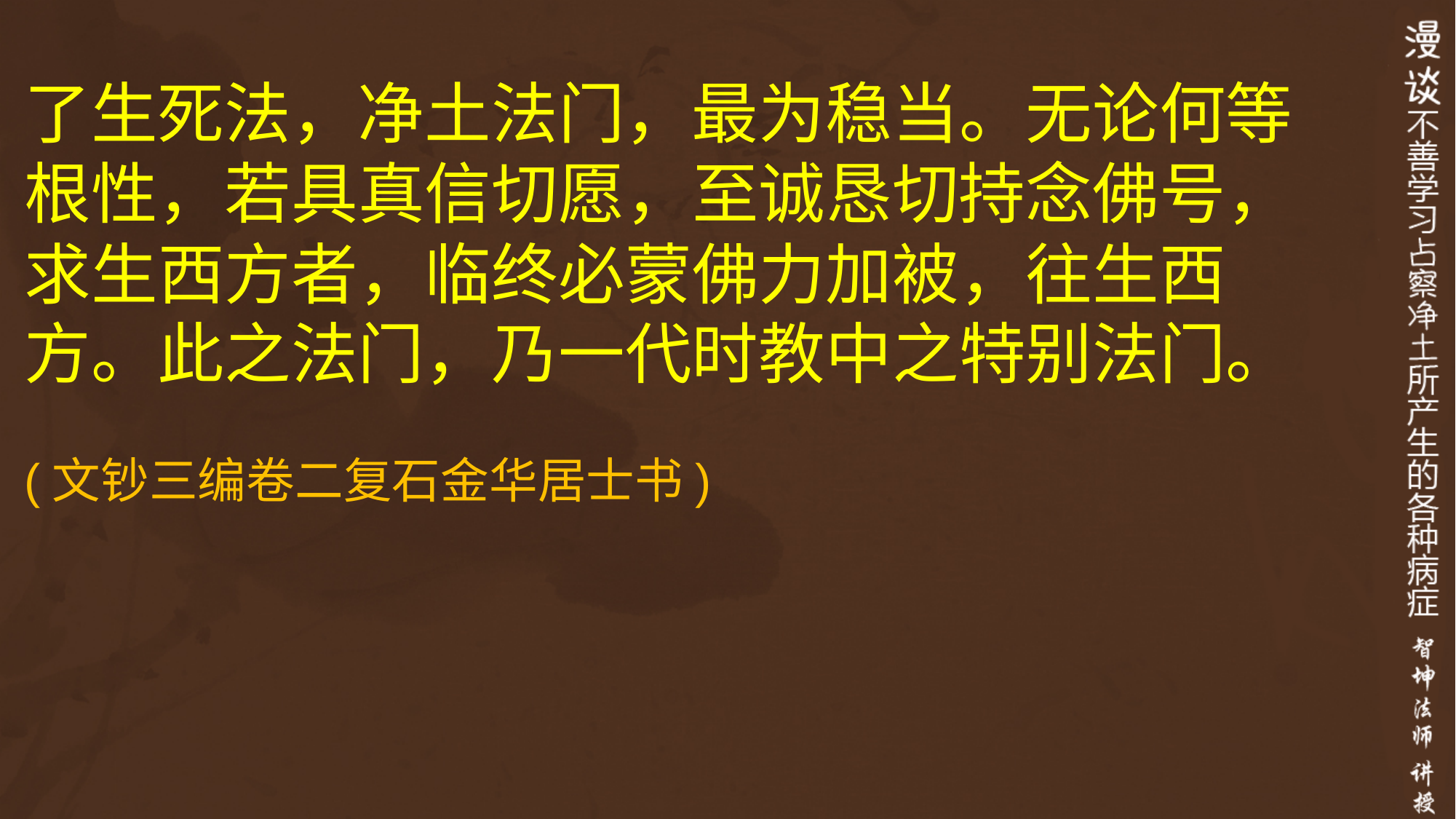

了生死法，净土法门，最为稳当。无论何等根性，若具真信切愿，至诚恳切持念佛号，求生西方者，临终必蒙佛力加被，往生西方。此之法门，乃一代时教中之特别法门。

(文钞三编卷二复石金华居士书)